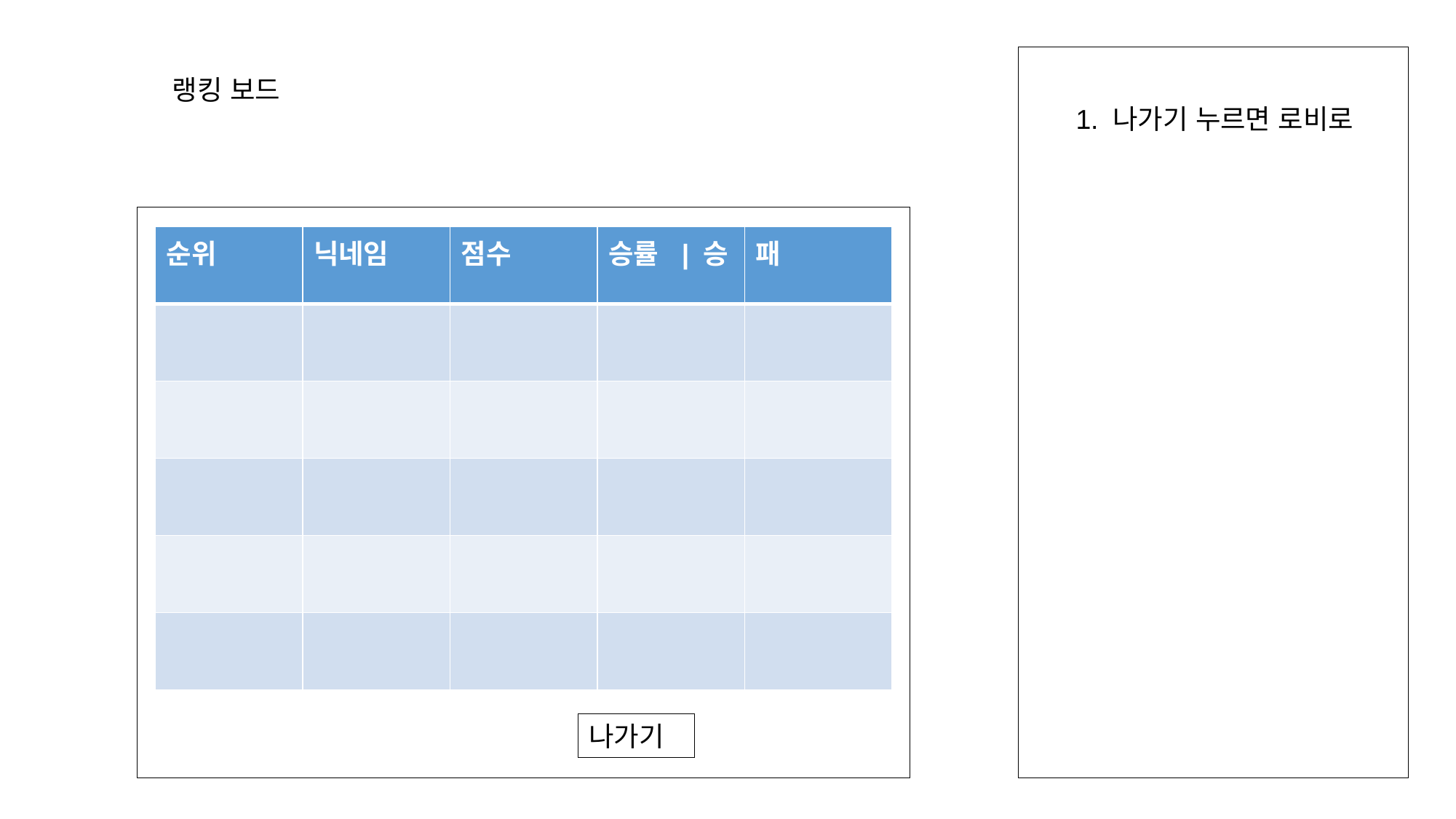

랭킹 보드
1. 나가기 누르면 로비로

| 순위 | 닉네임 | 점수 | 승률 | 승 | 패 |
| --- | --- | --- | --- | --- |
|  |  |  |  |  |
|  |  |  |  |  |
|  |  |  |  |  |
|  |  |  |  |  |
|  |  |  |  |  |
나가기